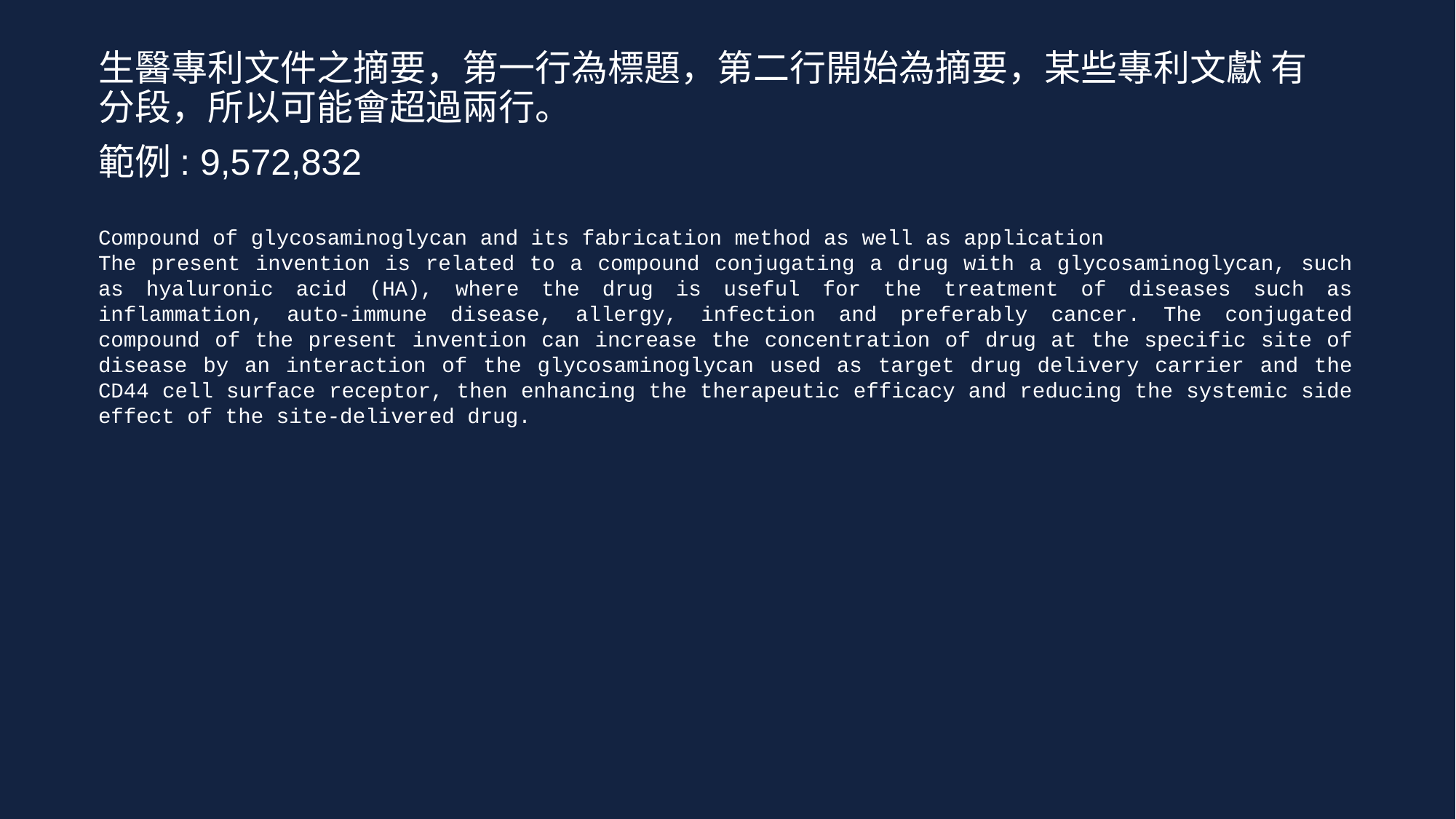

生醫專利文件之摘要，第一行為標題，第二行開始為摘要，某些專利文獻 有分段，所以可能會超過兩行。
範例: 9,572,832

Compound of glycosaminoglycan and its fabrication method as well as application
The present invention is related to a compound conjugating a drug with a glycosaminoglycan, such as hyaluronic acid (HA), where the drug is useful for the treatment of diseases such as inflammation, auto-immune disease, allergy, infection and preferably cancer. The conjugated compound of the present invention can increase the concentration of drug at the specific site of disease by an interaction of the glycosaminoglycan used as target drug delivery carrier and the CD44 cell surface receptor, then enhancing the therapeutic efficacy and reducing the systemic side effect of the site-delivered drug.